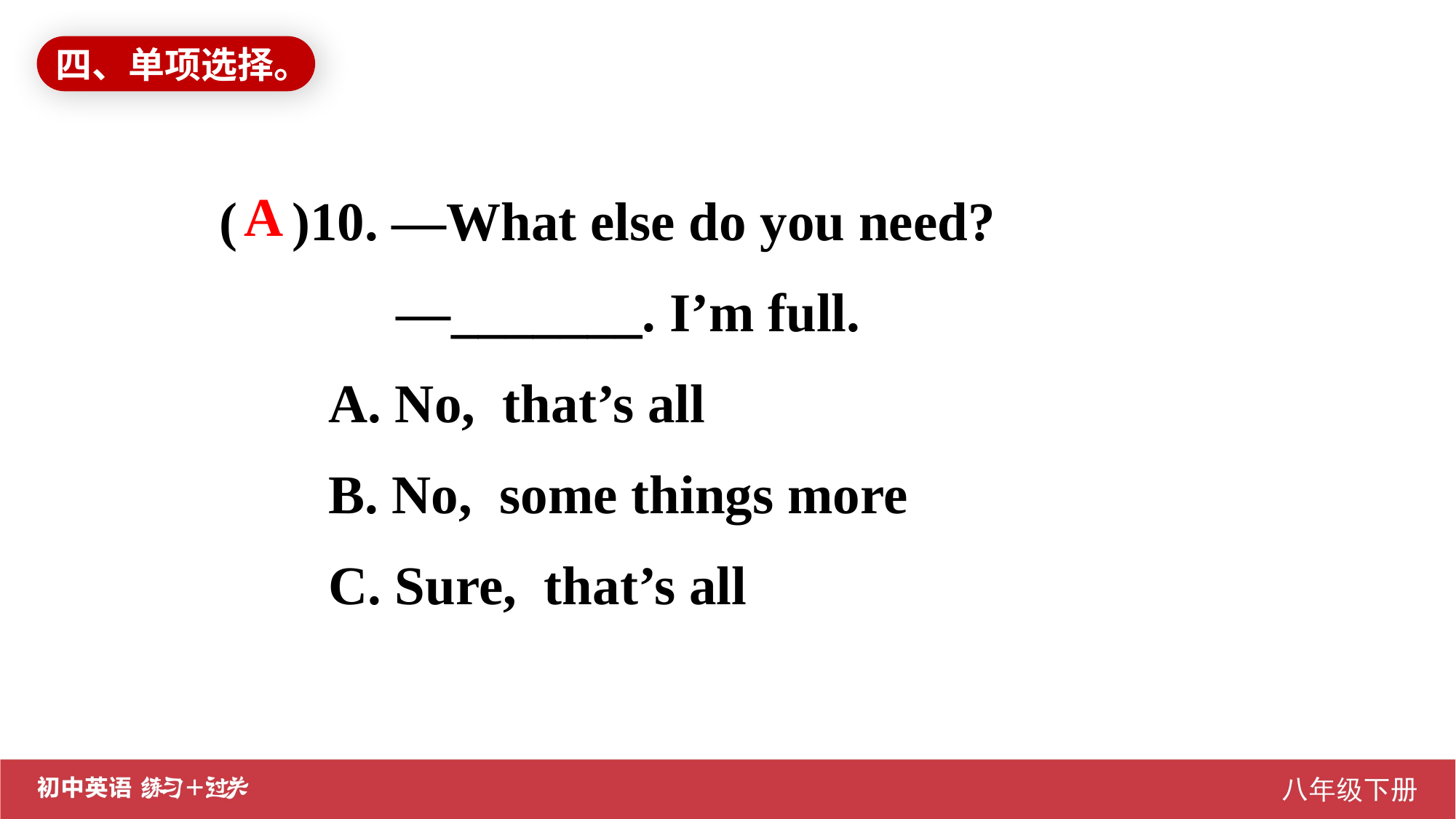

四、单项选择。
(    )10. —What else do you need?
             —_______. I’m full.
        A. No,  that’s all
        B. No,  some things more
        C. Sure,  that’s all
A